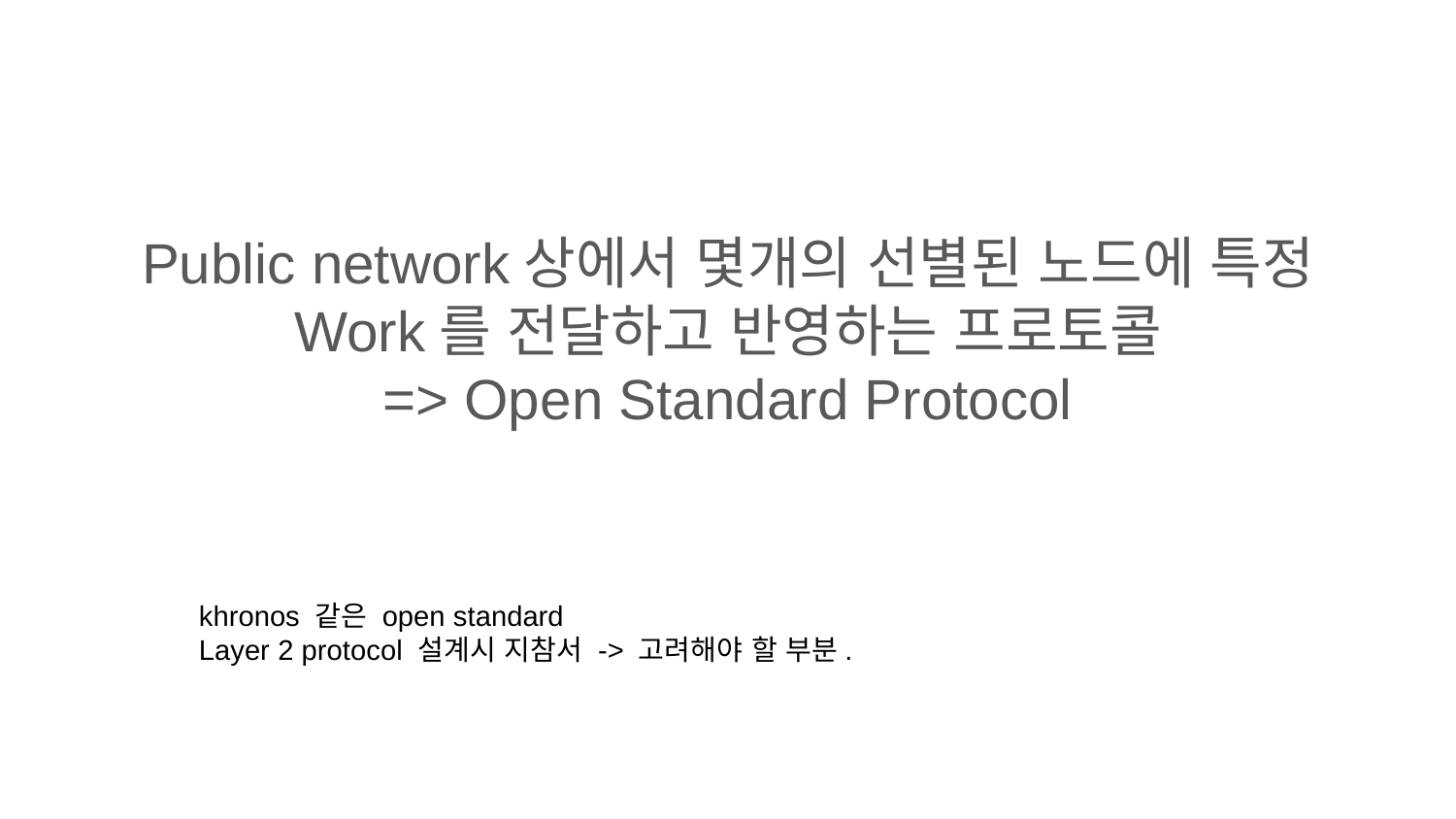

# Public network상에서 몇개의 선별된 노드에 특정 Work를 전달하고 반영하는 프로토콜
=> Open Standard Protocol
khronos 같은 open standard
Layer 2 protocol 설계시 지참서 -> 고려해야 할 부분.